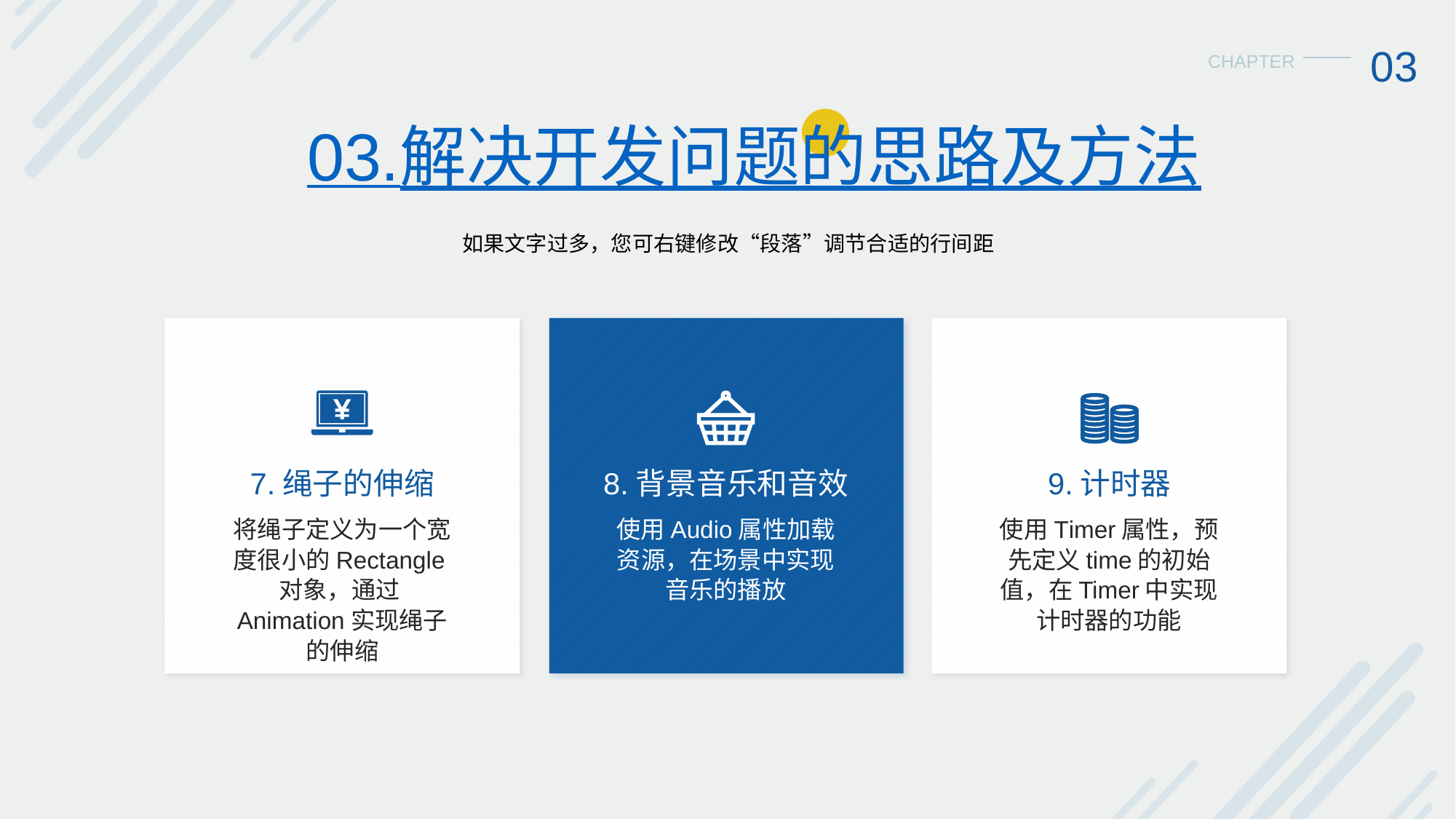

03
CHAPTER

03.解决开发问题的思路及方法
如果文字过多，您可右键修改“段落”调节合适的行间距

7.绳子的伸缩
8.背景音乐和音效
9.计时器
将绳子定义为一个宽度很小的Rectangle对象，通过Animation实现绳子的伸缩
使用Audio属性加载资源，在场景中实现音乐的播放
使用Timer属性，预先定义time的初始值，在Timer中实现计时器的功能